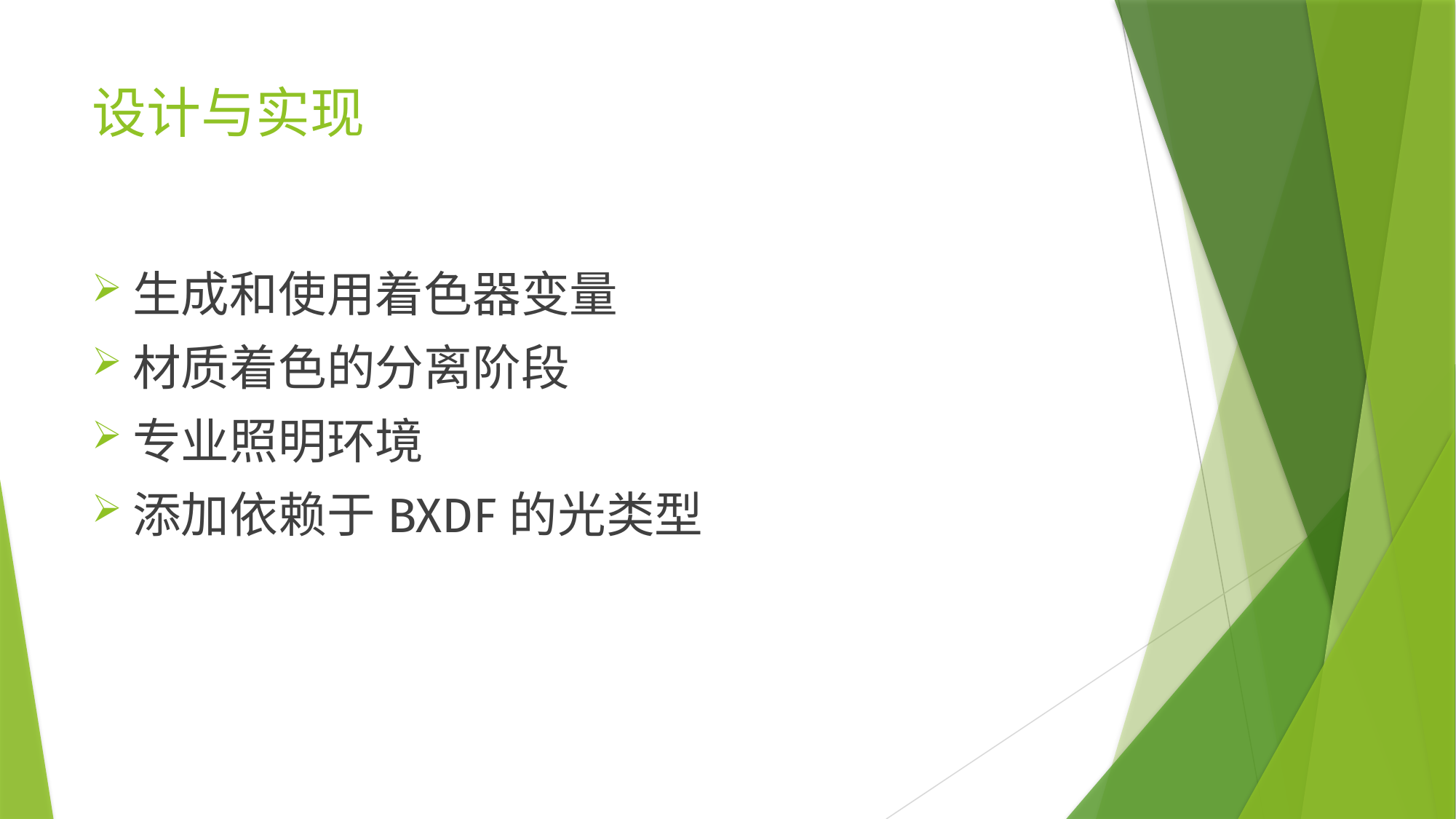

# 设计与实现
生成和使用着色器变量
材质着色的分离阶段
专业照明环境
添加依赖于BXDF的光类型